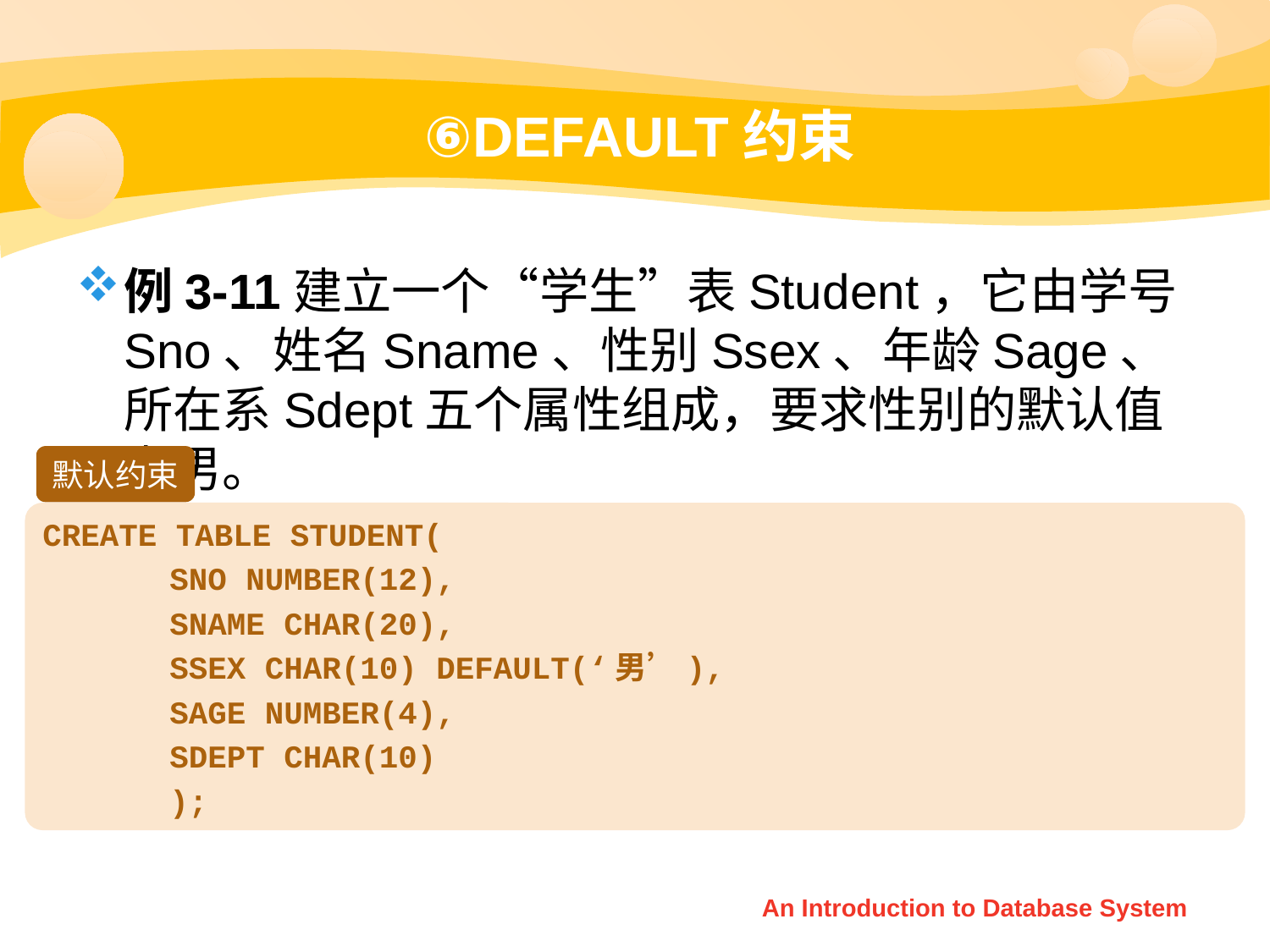

# ⑥DEFAULT约束
例3-11建立一个“学生”表Student，它由学号Sno、姓名Sname、性别Ssex、年龄Sage、所在系Sdept五个属性组成，要求性别的默认值为男。
默认约束
CREATE TABLE STUDENT(
	SNO NUMBER(12),
	SNAME CHAR(20),
	SSEX CHAR(10) DEFAULT(‘男’),
	SAGE NUMBER(4),
	SDEPT CHAR(10)
	);
An Introduction to Database System